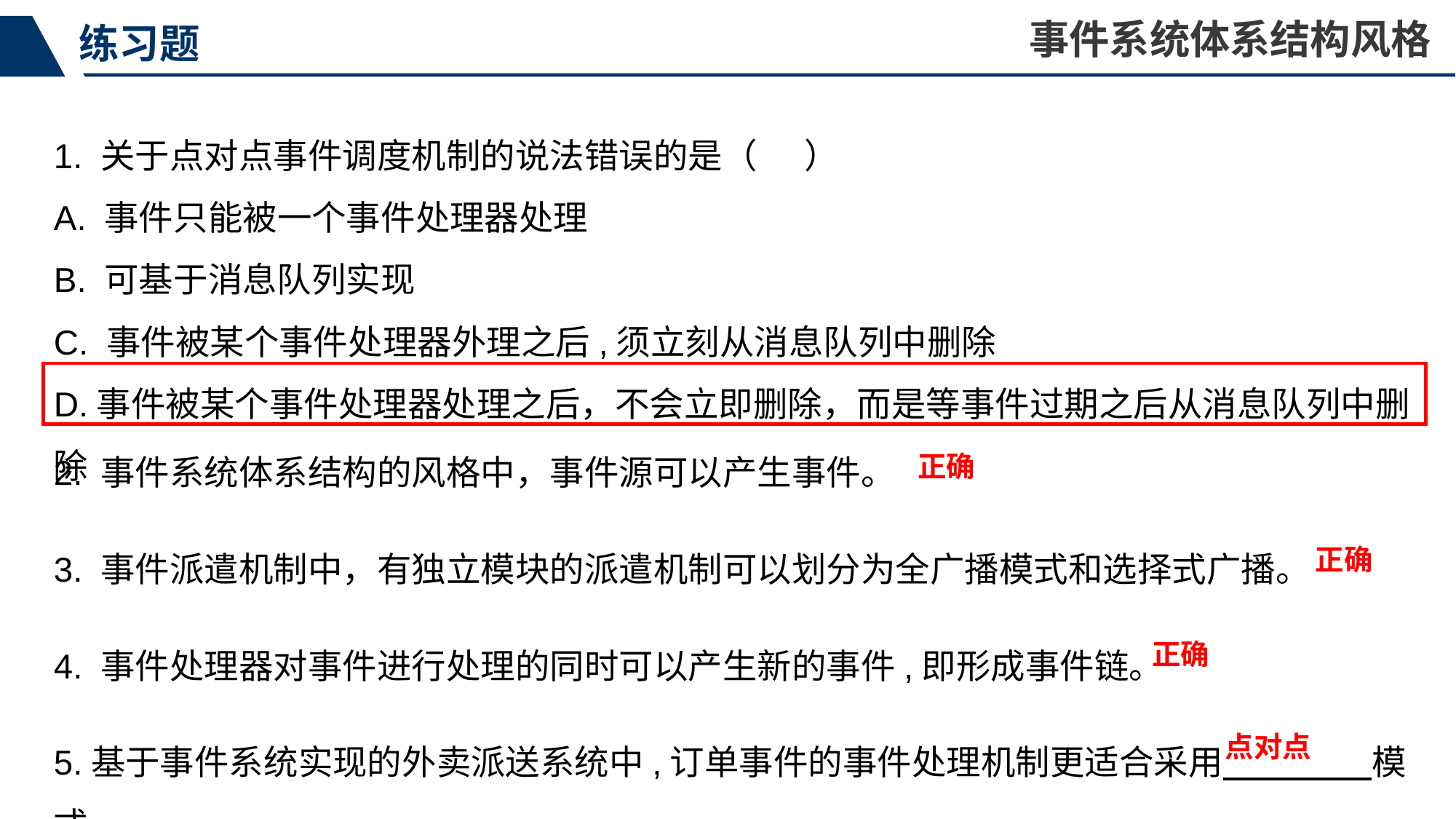

事件系统体系结构风格

练习题

1. 关于点对点事件调度机制的说法错误的是（      ）
A. 事件只能被一个事件处理器处理
B. 可基于消息队列实现
C. 事件被某个事件处理器外理之后,须立刻从消息队列中删除
D.事件被某个事件处理器处理之后，不会立即删除，而是等事件过期之后从消息队列中删除

2. 事件系统体系结构的风格中，事件源可以产生事件。
3. 事件派遣机制中，有独立模块的派遣机制可以划分为全广播模式和选择式广播。
4. 事件处理器对事件进行处理的同时可以产生新的事件,即形成事件链。
5.基于事件系统实现的外卖派送系统中,订单事件的事件处理机制更适合采用                   模式。
正确
正确
正确
点对点